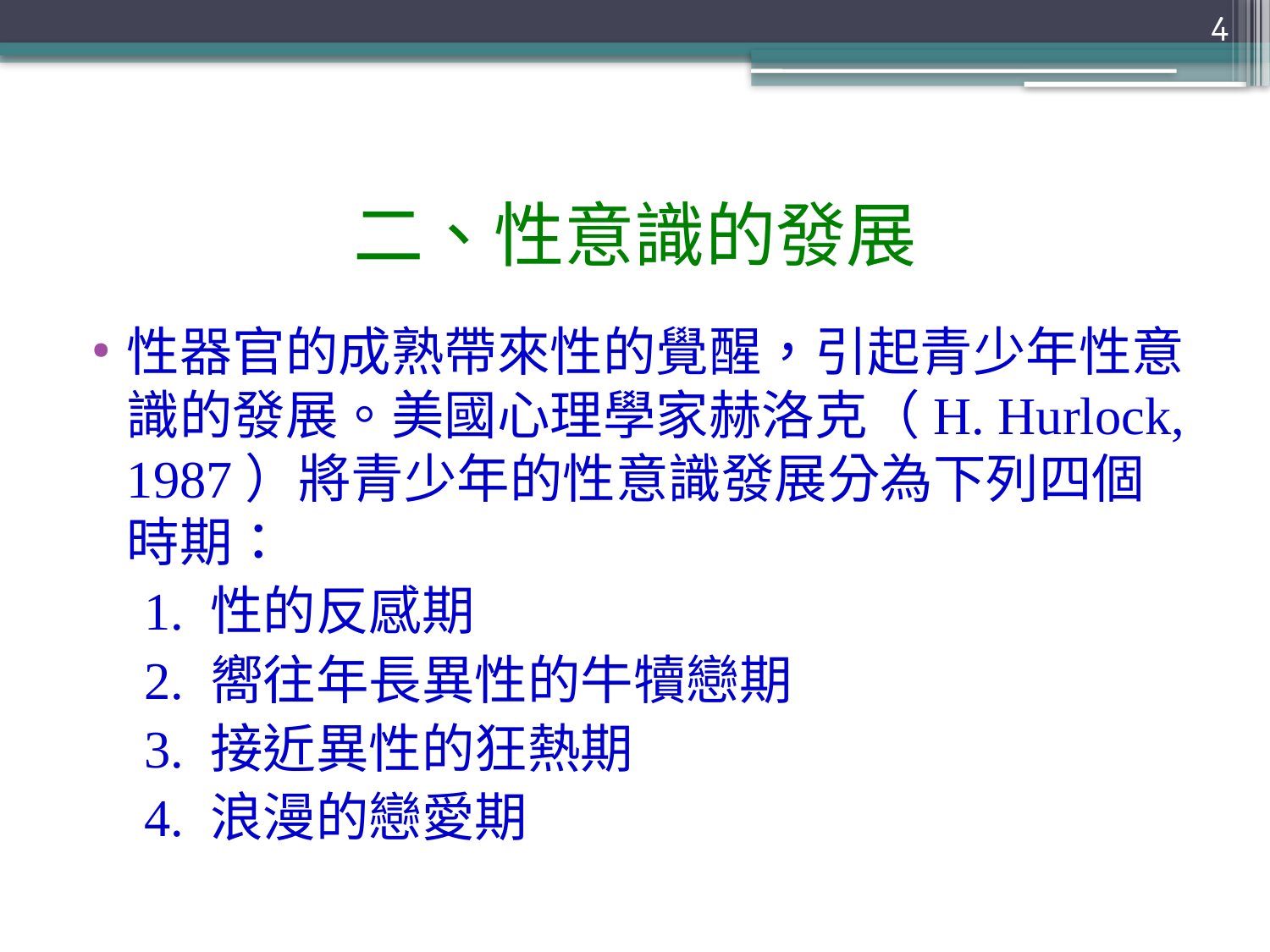

4
# 二、性意識的發展
性器官的成熟帶來性的覺醒，引起青少年性意識的發展。美國心理學家赫洛克（H. Hurlock, 1987）將青少年的性意識發展分為下列四個時期：
    1. 性的反感期
    2. 嚮往年長異性的牛犢戀期
    3. 接近異性的狂熱期
    4. 浪漫的戀愛期